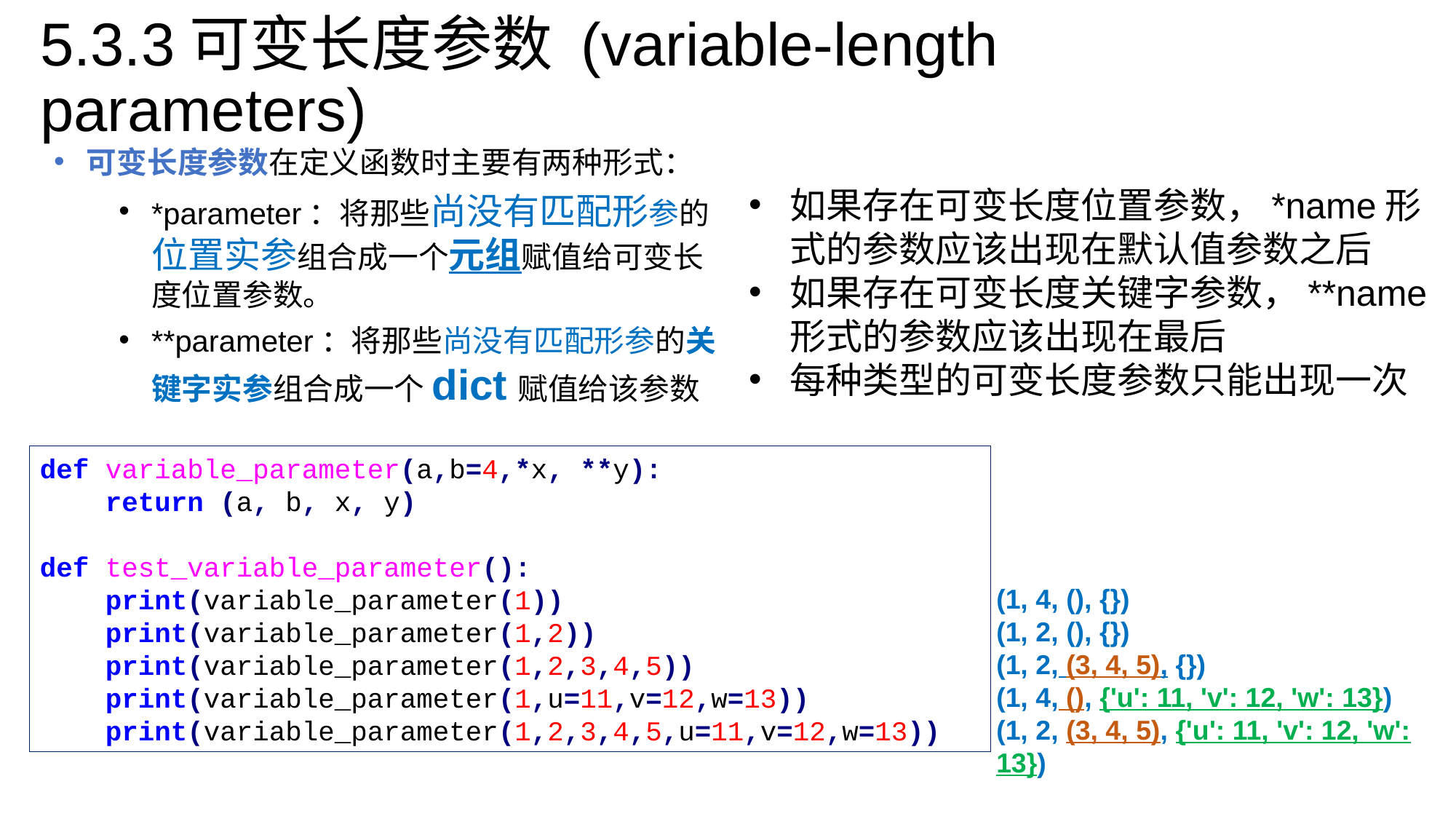

# 5.3.3可变长度参数 (variable-length parameters)
可变长度参数在定义函数时主要有两种形式：
*parameter：将那些尚没有匹配形参的位置实参组合成一个元组赋值给可变长度位置参数。
**parameter：将那些尚没有匹配形参的关键字实参组合成一个dict赋值给该参数
如果存在可变长度位置参数，*name形式的参数应该出现在默认值参数之后
如果存在可变长度关键字参数，**name形式的参数应该出现在最后
每种类型的可变长度参数只能出现一次
def variable_parameter(a,b=4,*x, **y):
    return (a, b, x, y)

def test_variable_parameter():
    print(variable_parameter(1))
    print(variable_parameter(1,2))
    print(variable_parameter(1,2,3,4,5))
    print(variable_parameter(1,u=11,v=12,w=13))
    print(variable_parameter(1,2,3,4,5,u=11,v=12,w=13))
(1, 4, (), {})
(1, 2, (), {})
(1, 2, (3, 4, 5), {})
(1, 4, (), {'u': 11, 'v': 12, 'w': 13})
(1, 2, (3, 4, 5), {'u': 11, 'v': 12, 'w': 13})